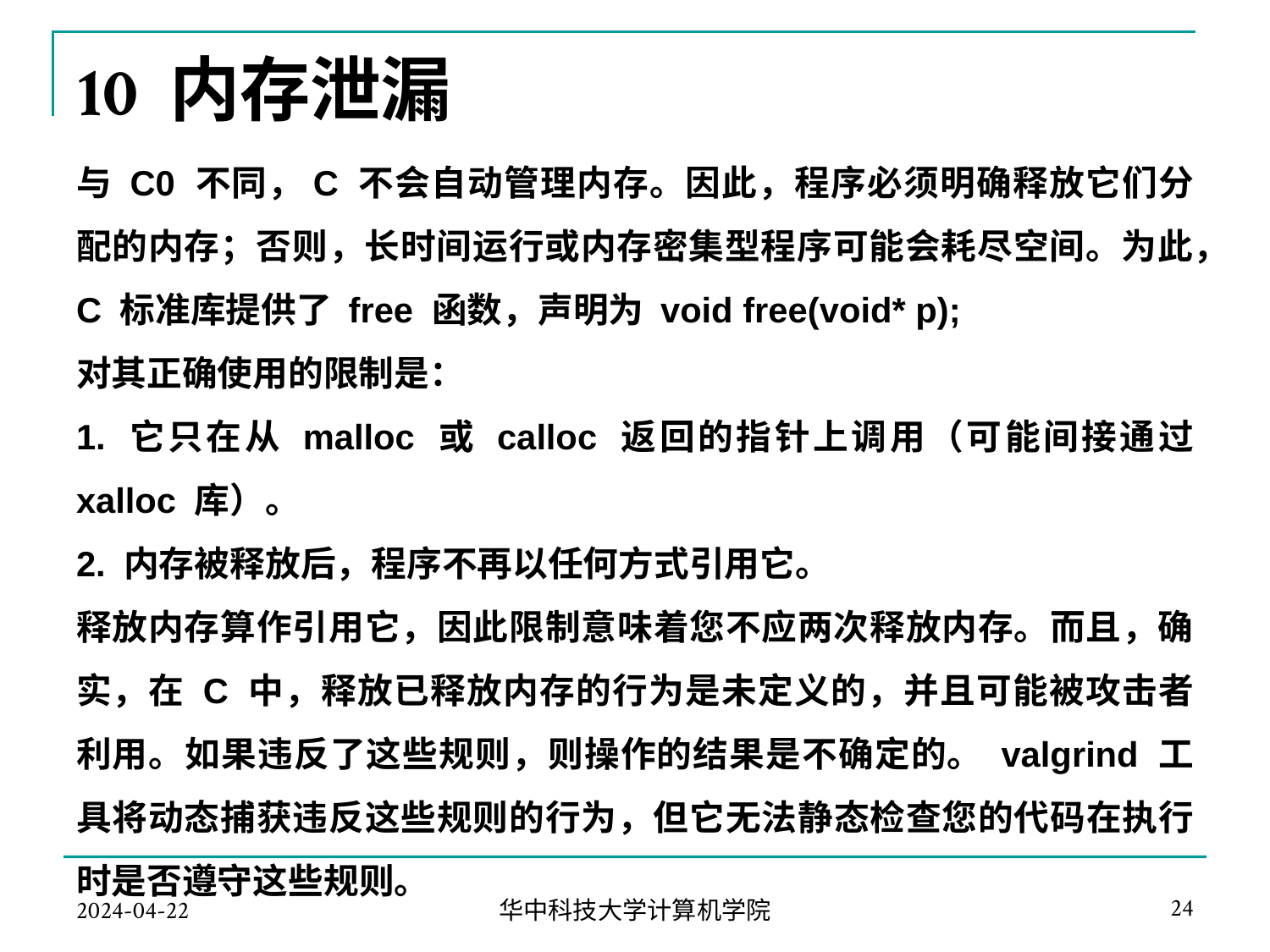

# 10 内存泄漏
与 C0 不同，C 不会自动管理内存。因此，程序必须明确释放它们分配的内存；否则，长时间运行或内存密集型程序可能会耗尽空间。为此，C 标准库提供了 free 函数，声明为 void free(void* p);
对其正确使用的限制是：
1. 它只在从 malloc 或 calloc 返回的指针上调用（可能间接通过 xalloc 库）。
2. 内存被释放后，程序不再以任何方式引用它。
释放内存算作引用它，因此限制意味着您不应两次释放内存。而且，确实，在 C 中，释放已释放内存的行为是未定义的，并且可能被攻击者利用。如果违反了这些规则，则操作的结果是不确定的。 valgrind 工具将动态捕获违反这些规则的行为，但它无法静态检查您的代码在执行时是否遵守这些规则。
2024-04-22
24
华中科技大学计算机学院